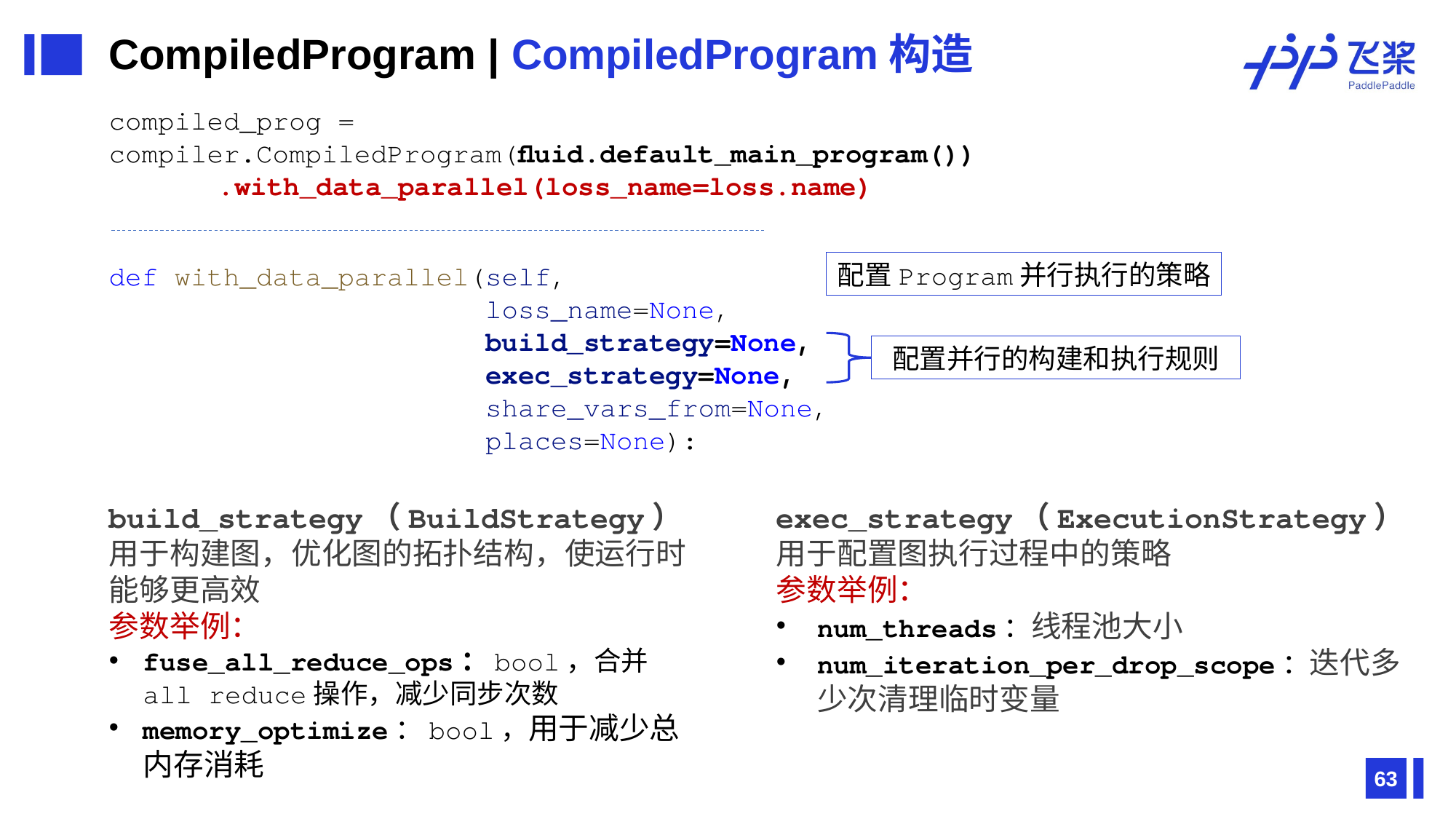

CompiledProgram | CompiledProgram构造
compiled_prog =     	compiler.CompiledProgram(fluid.default_main_program())
	.with_data_parallel(loss_name=loss.name)
配置Program并行执行的策略
def with_data_parallel(self,
			   loss_name=None,
			   build_strategy=None,
			   exec_strategy=None,
			   share_vars_from=None,
			   places=None):

配置并行的构建和执行规则
exec_strategy（ExecutionStrategy）
用于配置图执行过程中的策略
参数举例：
num_threads：线程池大小
num_iteration_per_drop_scope：迭代多少次清理临时变量
build_strategy（BuildStrategy）
用于构建图，优化图的拓扑结构，使运行时能够更高效
参数举例：
fuse_all_reduce_ops：bool，合并all reduce操作，减少同步次数
memory_optimize：bool，用于减少总内存消耗

63